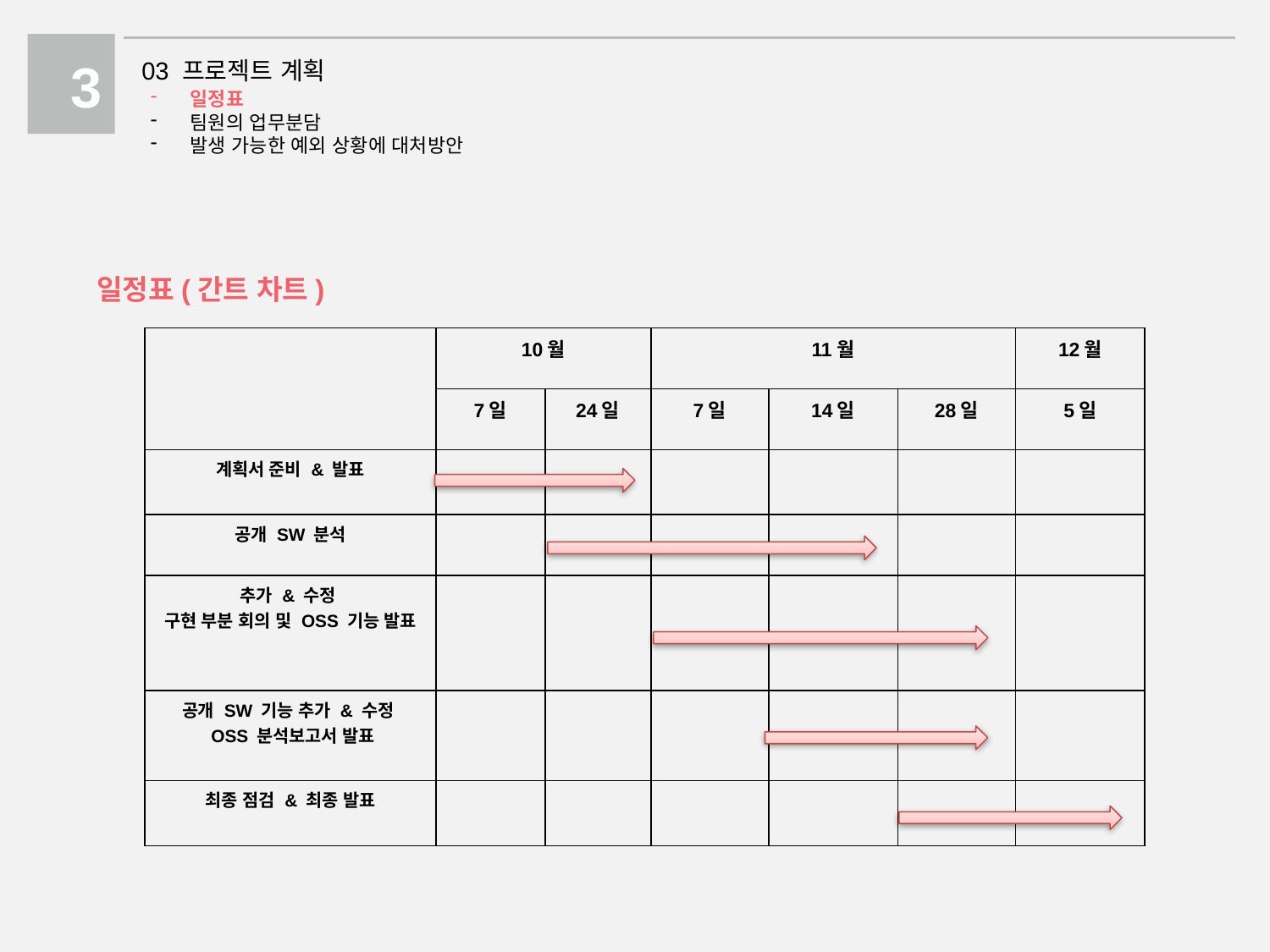

3
03 프로젝트 계획
일정표
팀원의 업무분담
발생 가능한 예외 상황에 대처방안
일정표(간트 차트)
|  | 10월 |  | 11월 |  |  | 12월 |
| --- | --- | --- | --- | --- | --- | --- |
|  | 7일 | 24일 | 7일 | 14일 | 28일 | 5일 |
| 계획서 준비 & 발표 |  |  |  |  |  |  |
| 공개 SW 분석 |  |  |  |  |  |  |
| 추가 & 수정 구현 부분 회의 및 OSS 기능 발표 |  |  |  |  |  |  |
| 공개 SW 기능 추가 & 수정 OSS 분석보고서 발표 |  |  |  |  |  |  |
| 최종 점검 & 최종 발표 |  |  |  |  |  |  |